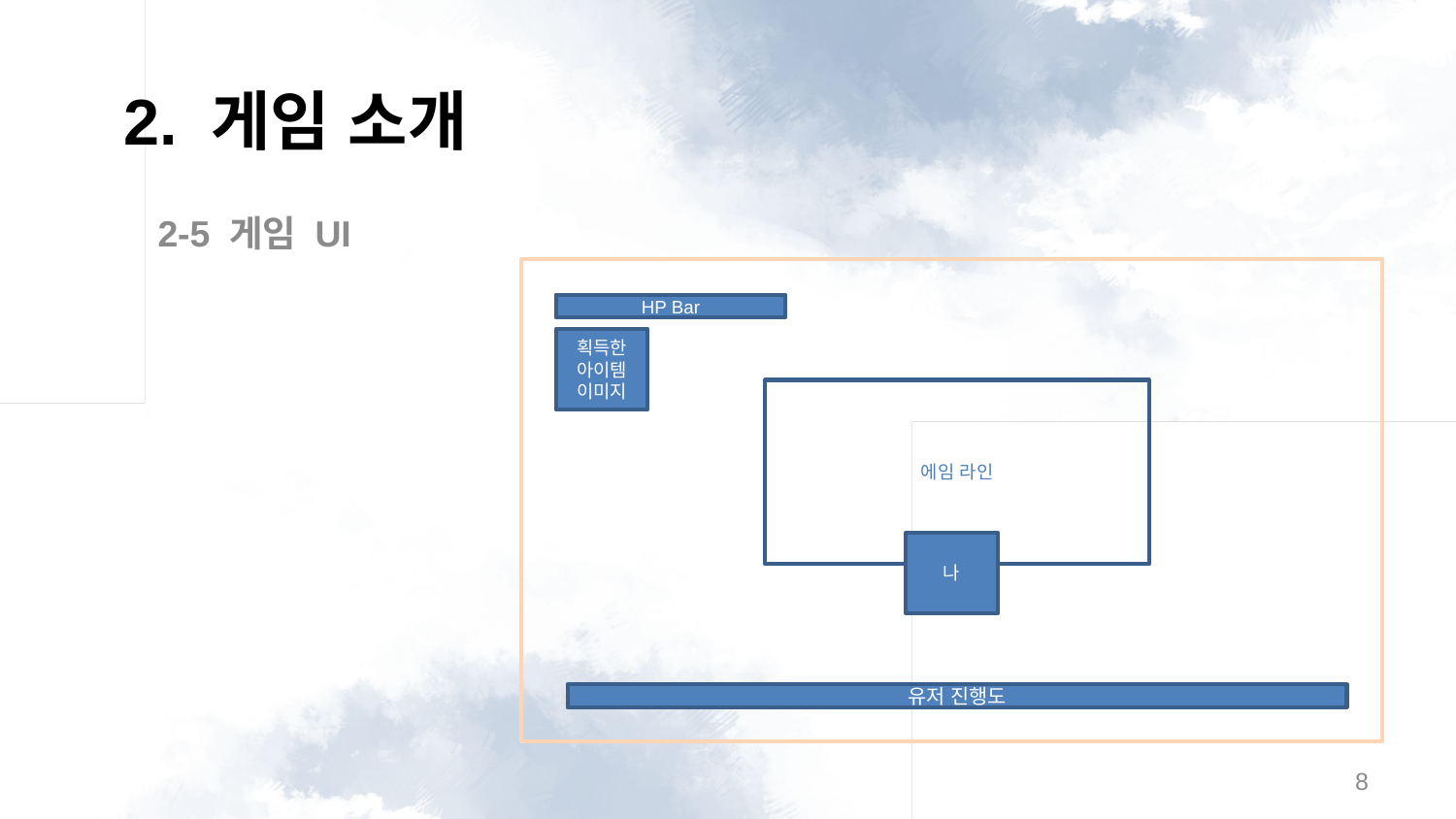

# 2. 게임 소개
2-5 게임 UI

HP Bar
획득한 아이템 이미지
에임 라인
나
유저 진행도
8